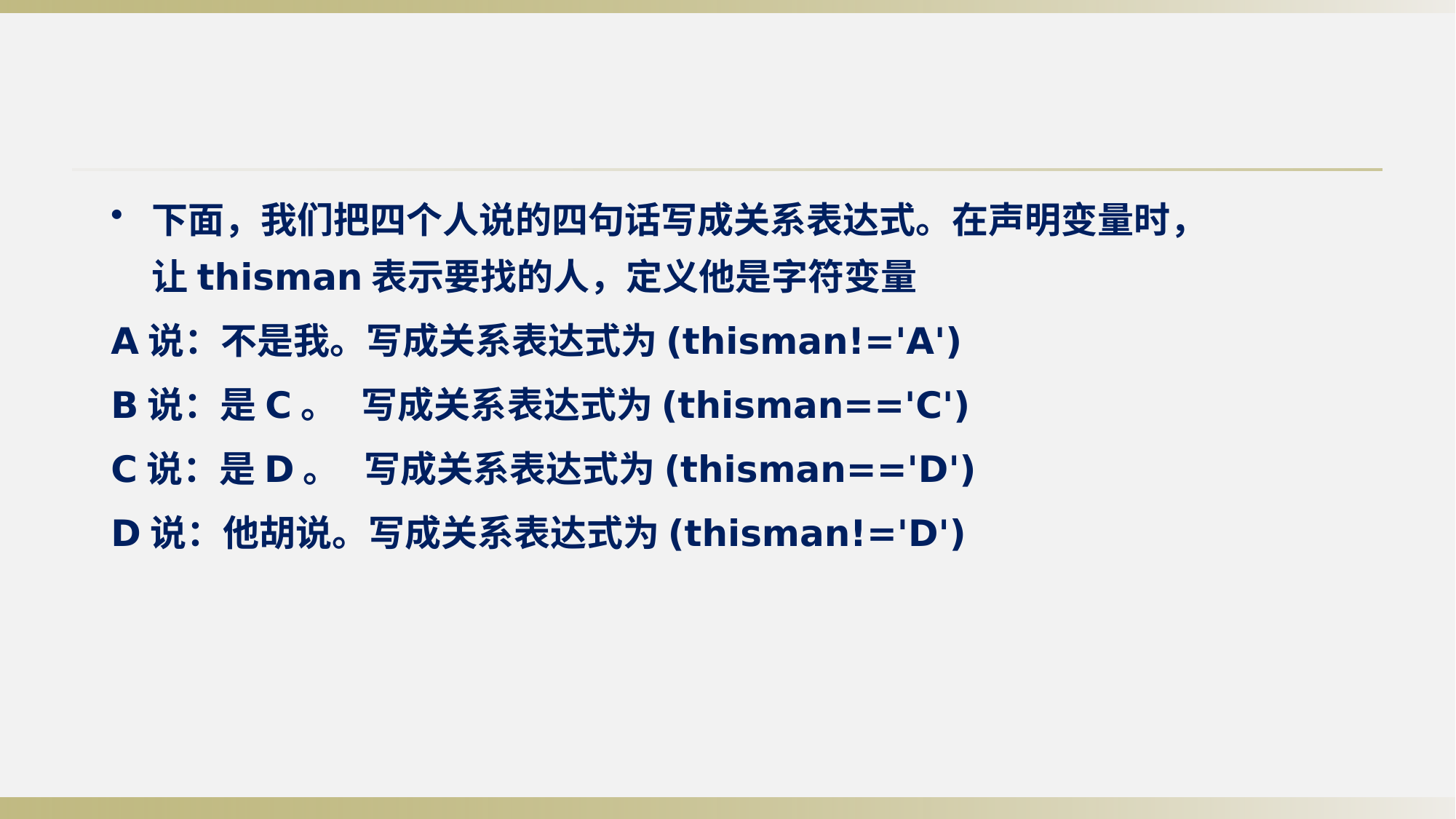

下面，我们把四个人说的四句话写成关系表达式。在声明变量时，让thisman表示要找的人，定义他是字符变量
A说：不是我。写成关系表达式为(thisman!='A')
B说：是C。   写成关系表达式为(thisman=='C')
C说：是D。   写成关系表达式为(thisman=='D')
D说：他胡说。写成关系表达式为(thisman!='D')